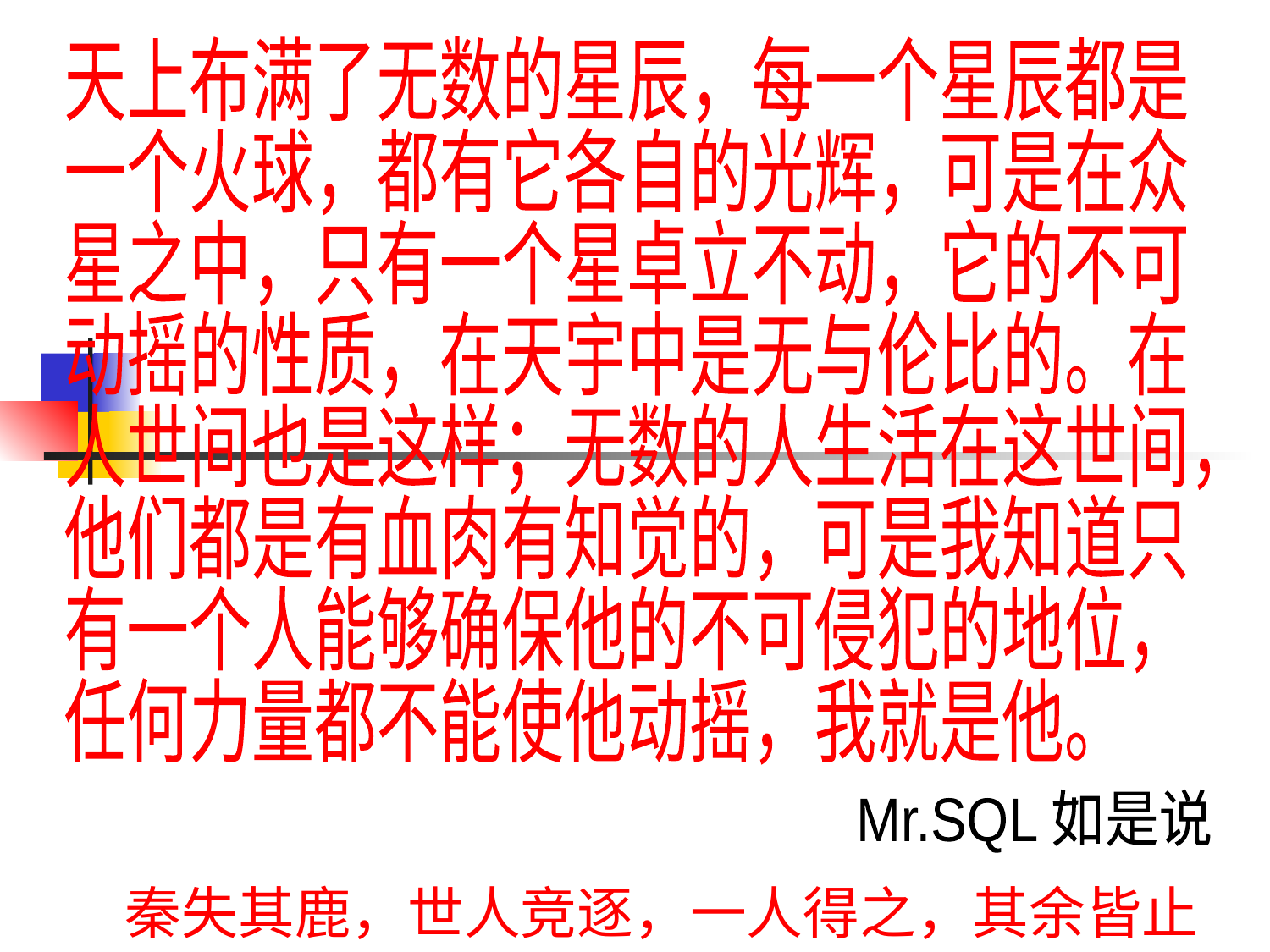

天上布满了无数的星辰，每一个星辰都是
一个火球，都有它各自的光辉，可是在众
星之中，只有一个星卓立不动，它的不可
动摇的性质，在天宇中是无与伦比的。在
人世间也是这样；无数的人生活在这世间，
他们都是有血肉有知觉的，可是我知道只
有一个人能够确保他的不可侵犯的地位，
任何力量都不能使他动摇，我就是他。
Mr.SQL 如是说
	秦失其鹿，世人竞逐，一人得之，其余皆止